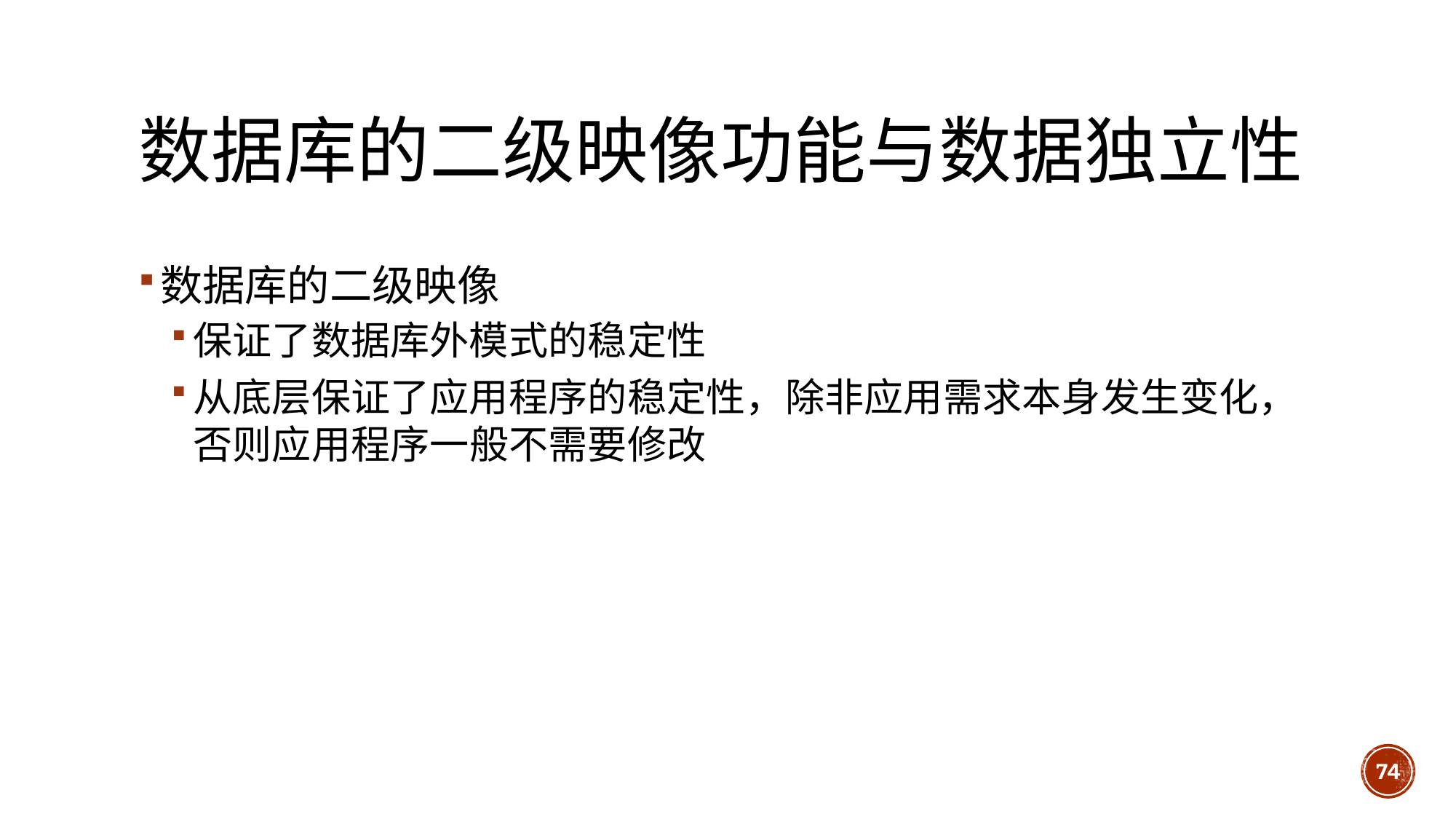

# 数据库的二级映像功能与数据独立性
数据库的二级映像
保证了数据库外模式的稳定性
从底层保证了应用程序的稳定性，除非应用需求本身发生变化，否则应用程序一般不需要修改

74